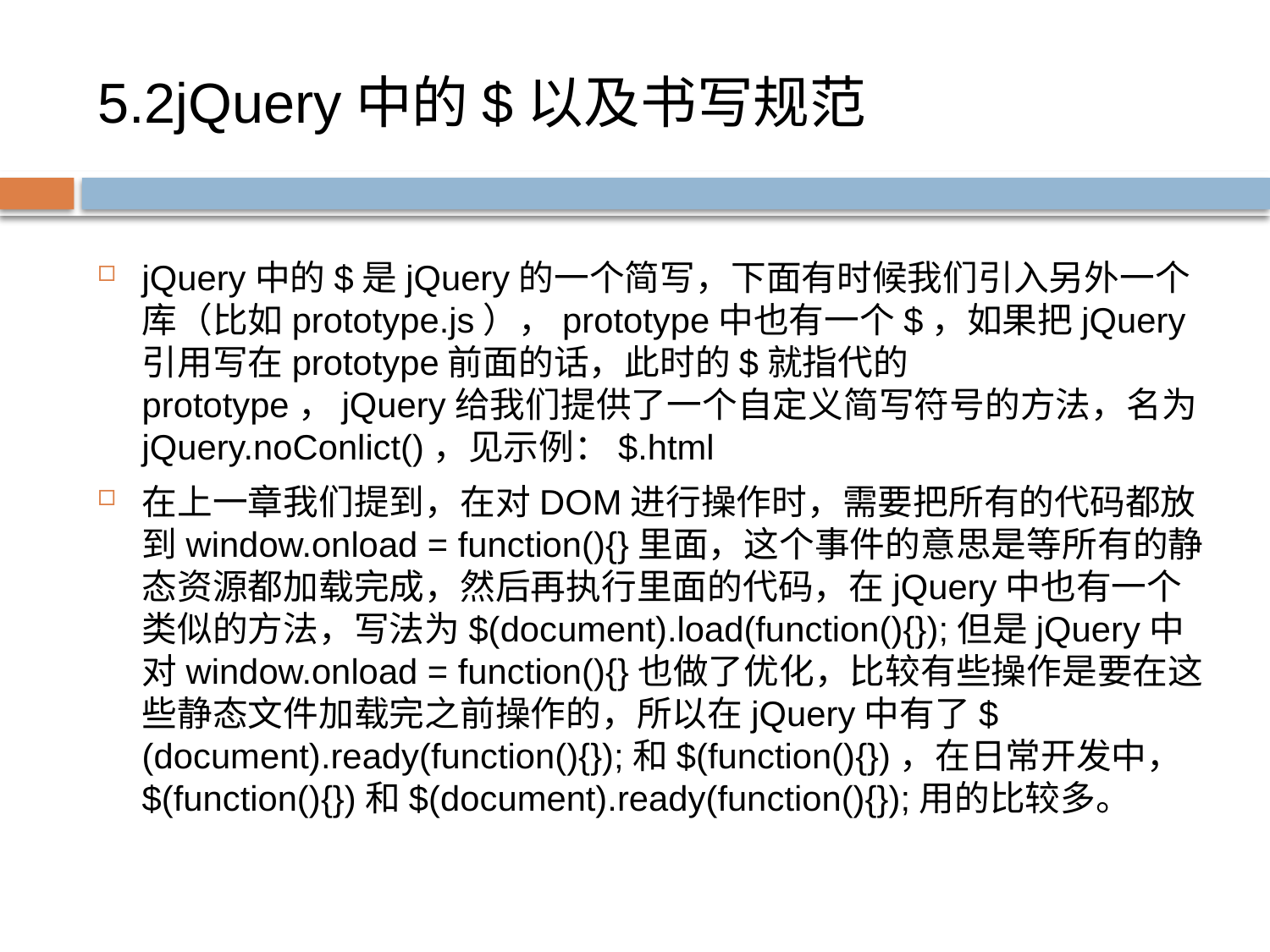

# 5.2jQuery中的$以及书写规范
jQuery中的$是jQuery的一个简写，下面有时候我们引入另外一个库（比如prototype.js），prototype中也有一个$，如果把jQuery引用写在prototype前面的话，此时的$就指代的prototype，jQuery给我们提供了一个自定义简写符号的方法，名为jQuery.noConlict()，见示例：$.html
在上一章我们提到，在对DOM进行操作时，需要把所有的代码都放到window.onload = function(){}里面，这个事件的意思是等所有的静态资源都加载完成，然后再执行里面的代码，在jQuery中也有一个类似的方法，写法为$(document).load(function(){});但是jQuery中对window.onload = function(){}也做了优化，比较有些操作是要在这些静态文件加载完之前操作的，所以在jQuery中有了$(document).ready(function(){});和$(function(){})，在日常开发中，$(function(){})和$(document).ready(function(){});用的比较多。